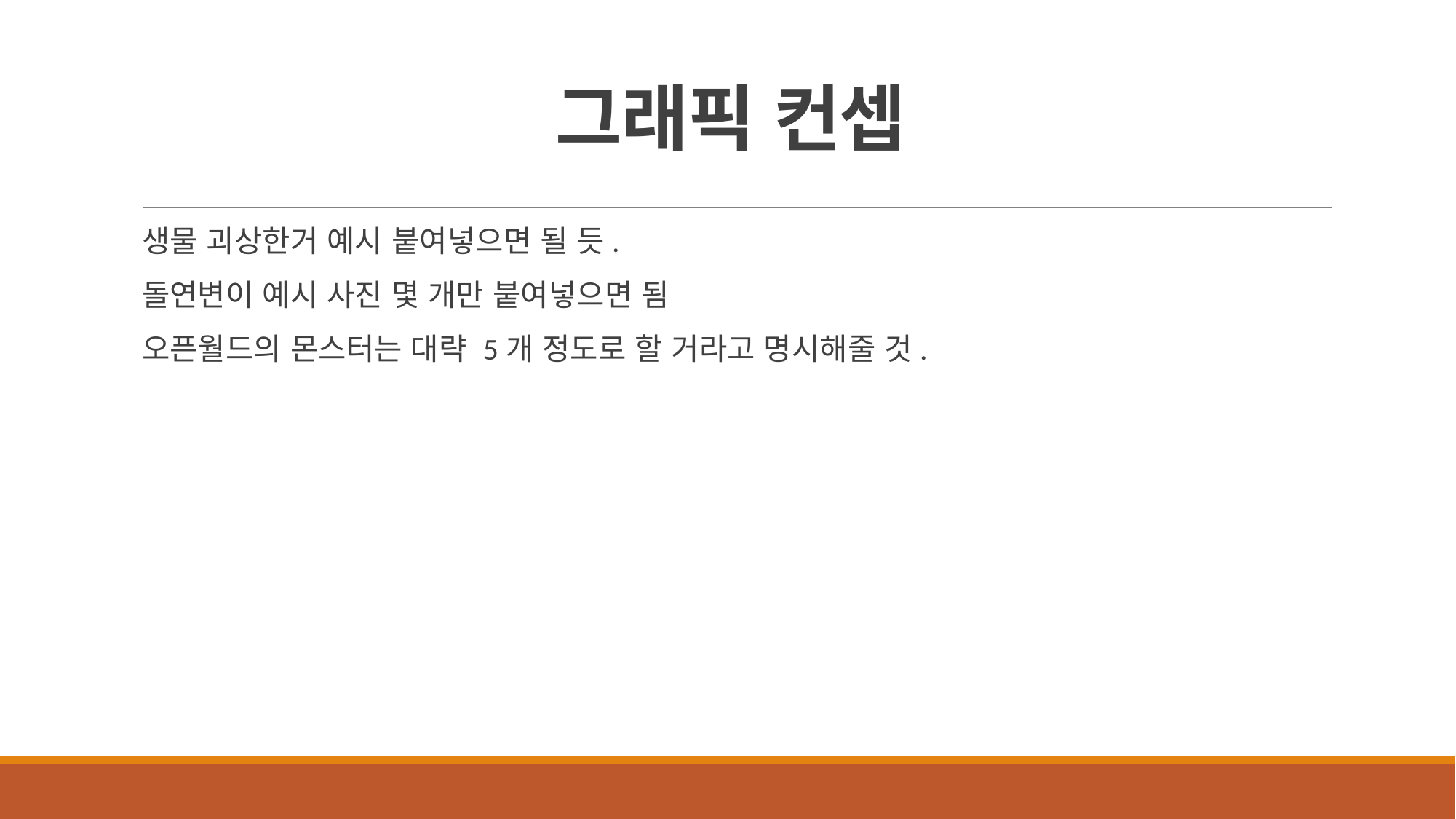

# 그래픽 컨셉
생물 괴상한거 예시 붙여넣으면 될 듯.
돌연변이 예시 사진 몇 개만 붙여넣으면 됨
오픈월드의 몬스터는 대략 5개 정도로 할 거라고 명시해줄 것.